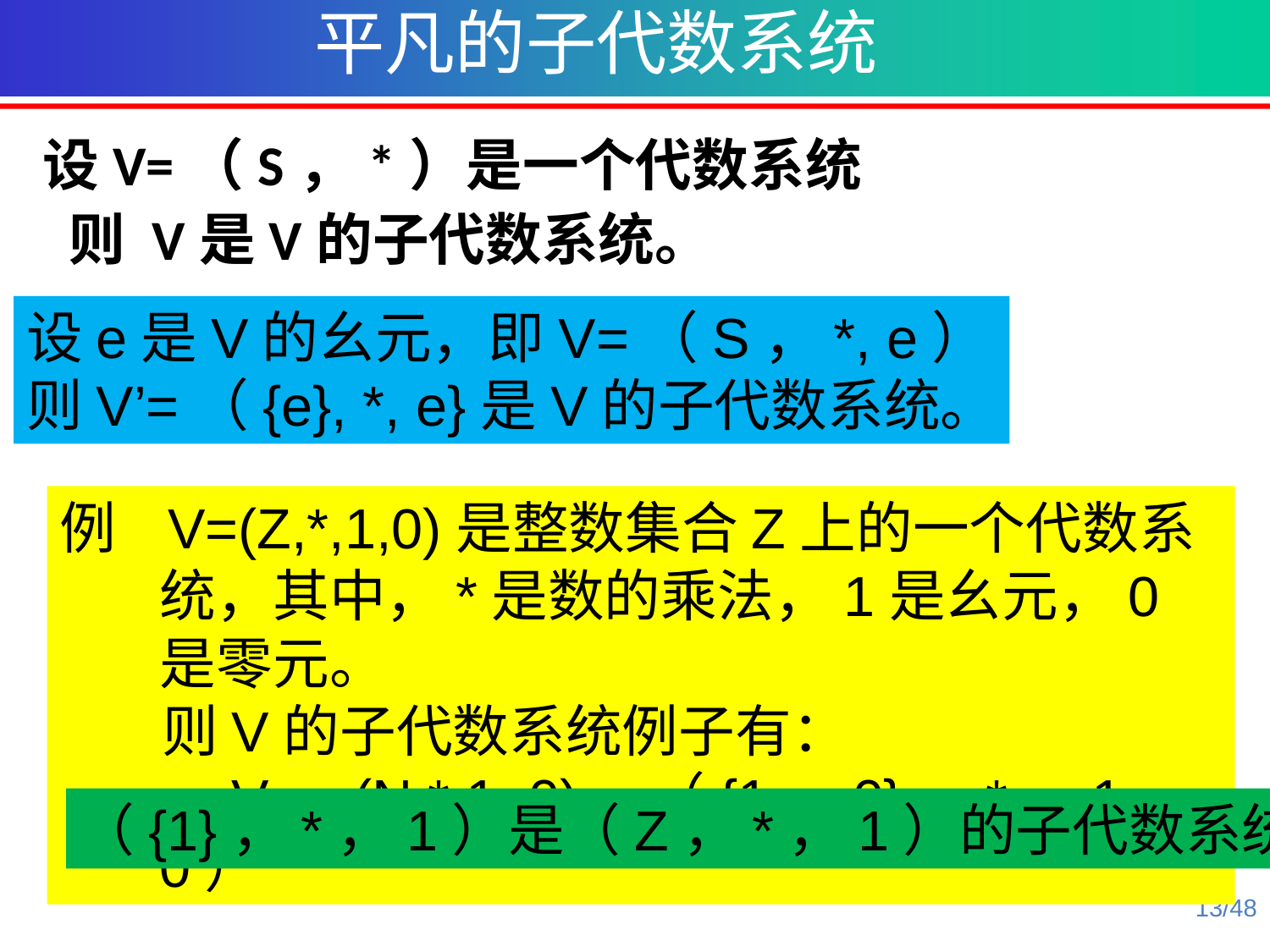

平凡的子代数系统
设V=（S，*）是一个代数系统
 则 V是V的子代数系统。

设e是V的幺元，即V=（S，*, e）
则V’=（{e}, *, e}是V的子代数系统。
例   V=(Z,*,1,0)是整数集合Z上的一个代数系统，其中，*是数的乘法，1是幺元，0是零元。
       则V的子代数系统例子有：
           V，(N,*,1, 0)，（{1，0}，*，1，0）
（{1}，*，1）是（Z，*，1）的子代数系统
13/48